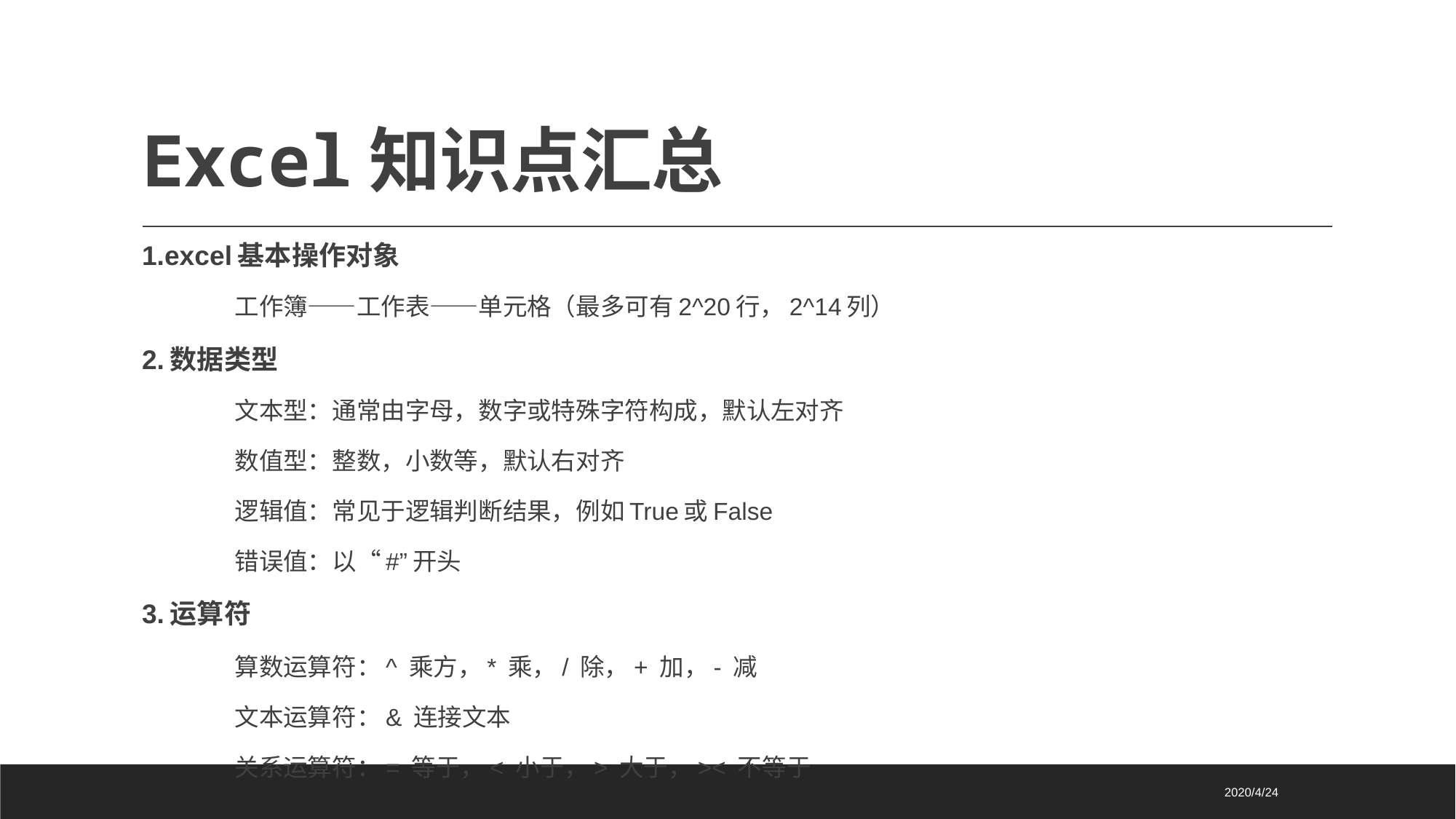

# Excel知识点汇总
1.excel基本操作对象
	工作簿——工作表——单元格（最多可有2^20行，2^14列）
2.数据类型
 	文本型：通常由字母，数字或特殊字符构成，默认左对齐
 	数值型：整数，小数等，默认右对齐
 	逻辑值：常见于逻辑判断结果，例如True或False
 	错误值：以“#”开头
3.运算符
	算数运算符：^ 乘方，* 乘，/ 除，+ 加，- 减
	文本运算符：& 连接文本
	关系运算符：= 等于，< 小于，> 大于，>< 不等于

2020/4/24